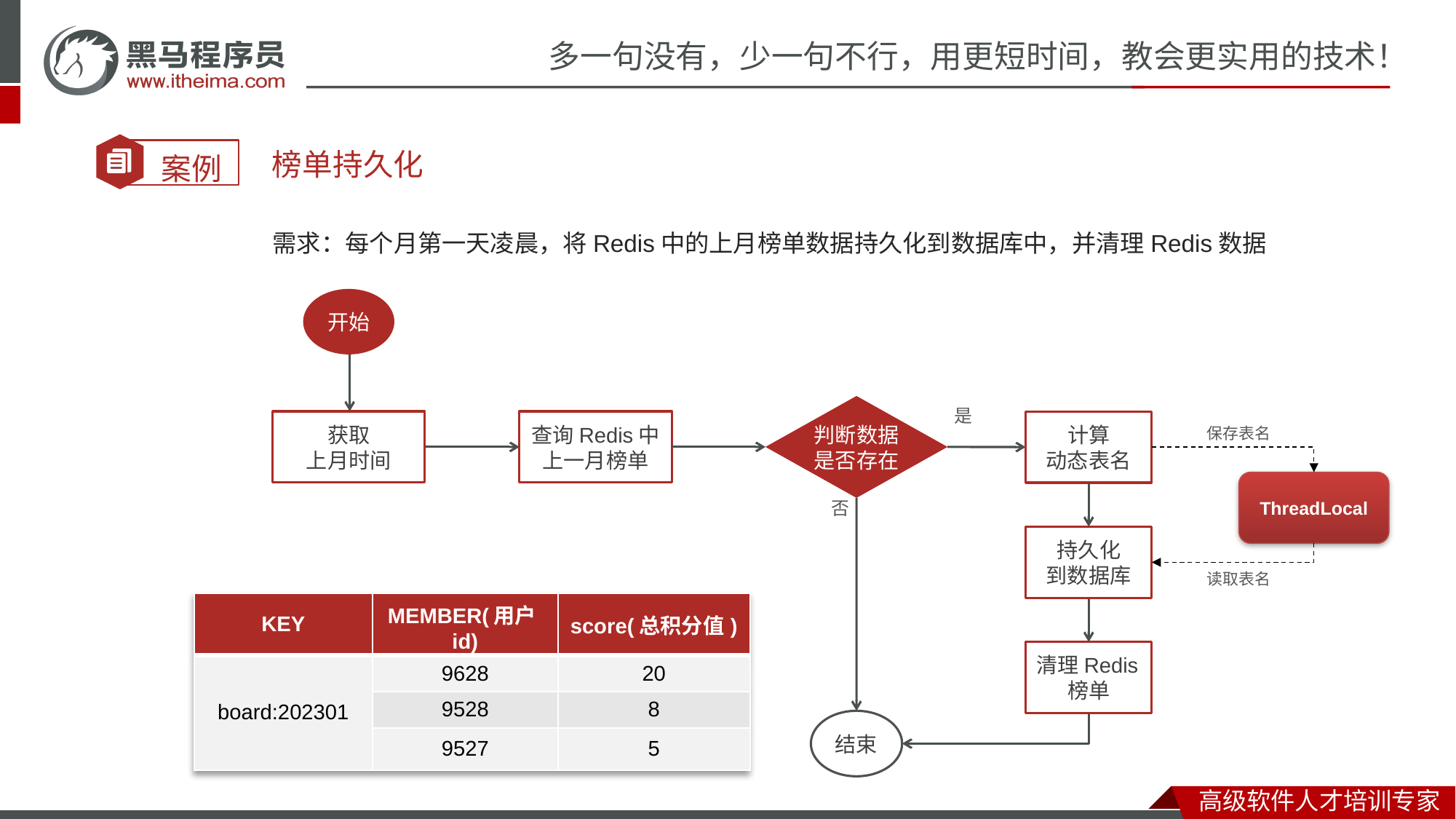

榜单持久化
需求：每个月第一天凌晨，将Redis中的上月榜单数据持久化到数据库中，并清理Redis数据
开始
判断数据
是否存在
是
获取
上月时间
查询Redis中上一月榜单
计算
动态表名
保存表名
ThreadLocal
否
持久化
到数据库
读取表名
| KEY | MEMBER(用户id) | score(总积分值) |
| --- | --- | --- |
| board:202301 | 9628 | 20 |
|  | 9528 | 8 |
|  | 9527 | 5 |
清理Redis榜单
结束